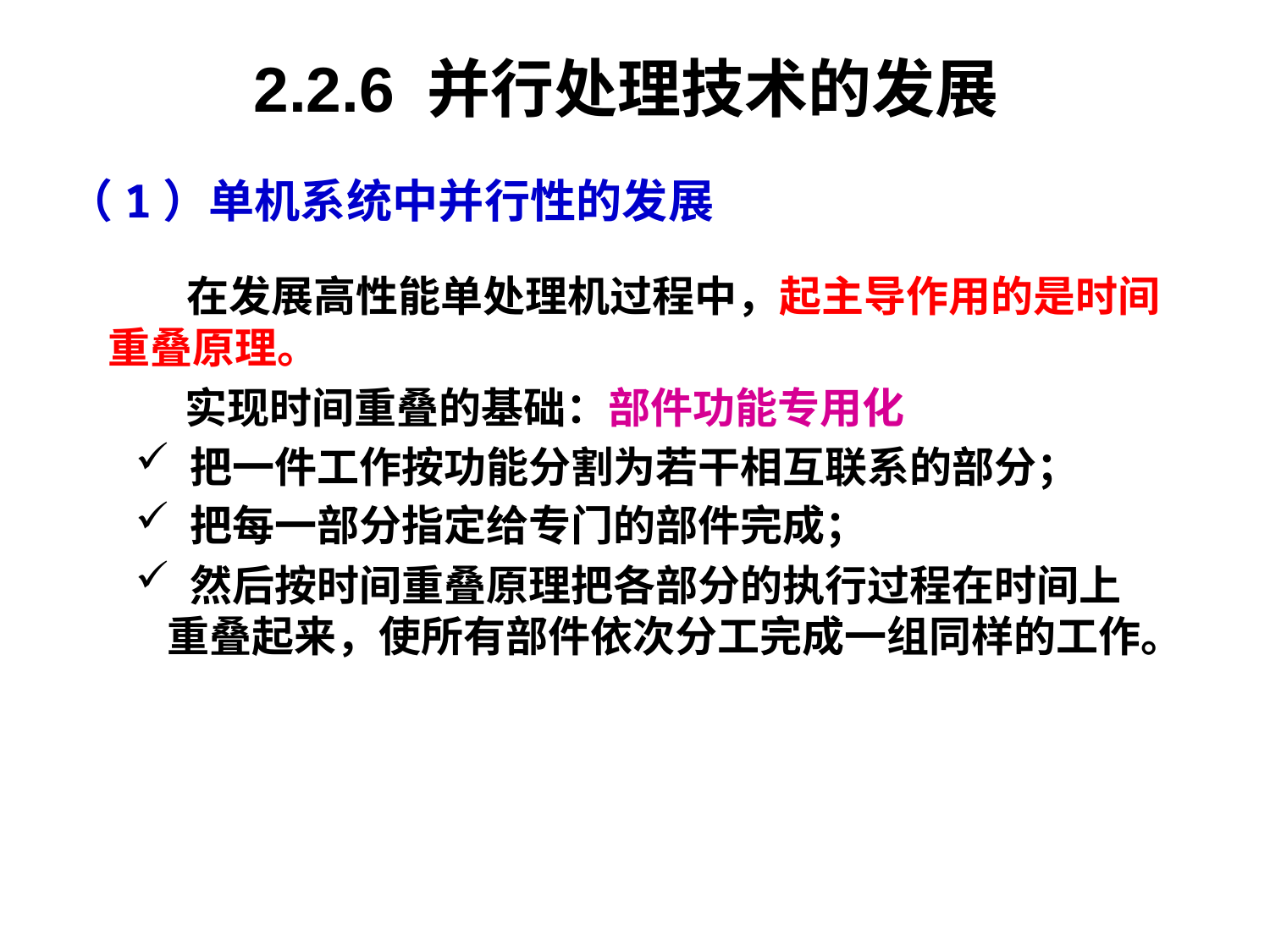

2.2.6 并行处理技术的发展
（1）单机系统中并行性的发展
      在发展高性能单处理机过程中，起主导作用的是时间重叠原理。
       实现时间重叠的基础：部件功能专用化
 把一件工作按功能分割为若干相互联系的部分；
 把每一部分指定给专门的部件完成；
 然后按时间重叠原理把各部分的执行过程在时间上重叠起来，使所有部件依次分工完成一组同样的工作。